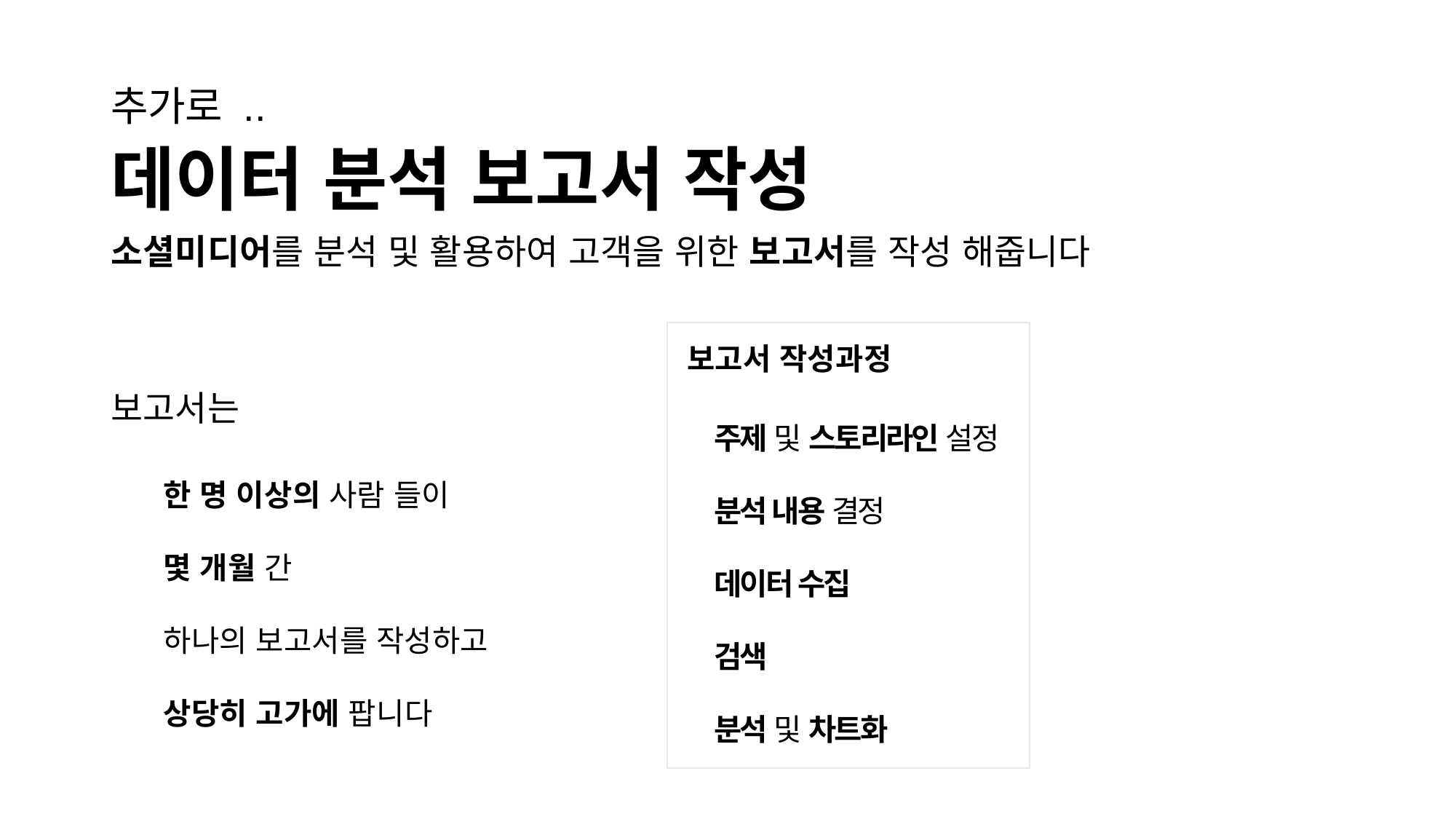

추가로 ..
데이터 분석 보고서 작성
소셜미디어를 분석 및 활용하여 고객을 위한 보고서를 작성 해줍니다

보고서는

보고서 작성과정
주제 및 스토리라인 설정

분석 내용 결정

데이터 수집

검색

분석 및 차트화

한 명 이상의 사람 들이

몇 개월 간

하나의 보고서를 작성하고

상당히 고가에 팝니다
⑥     리포트 글 작성